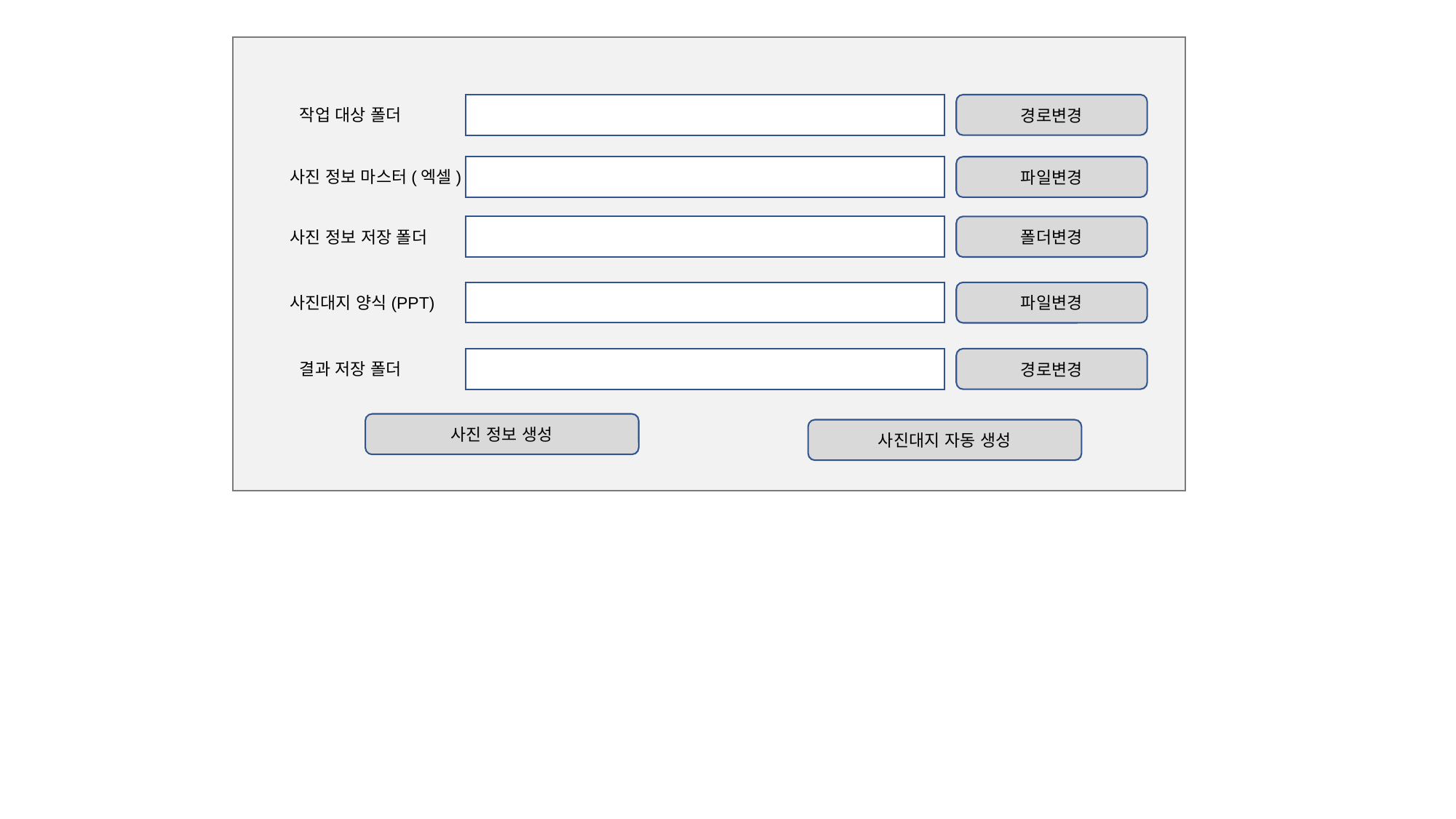

경로변경
작업 대상 폴더

파일변경
사진 정보 마스터(엑셀)

폴더변경
사진 정보 저장 폴더

파일변경
사진대지 양식(PPT)

경로변경
결과 저장 폴더
사진 정보 생성
사진대지 자동 생성